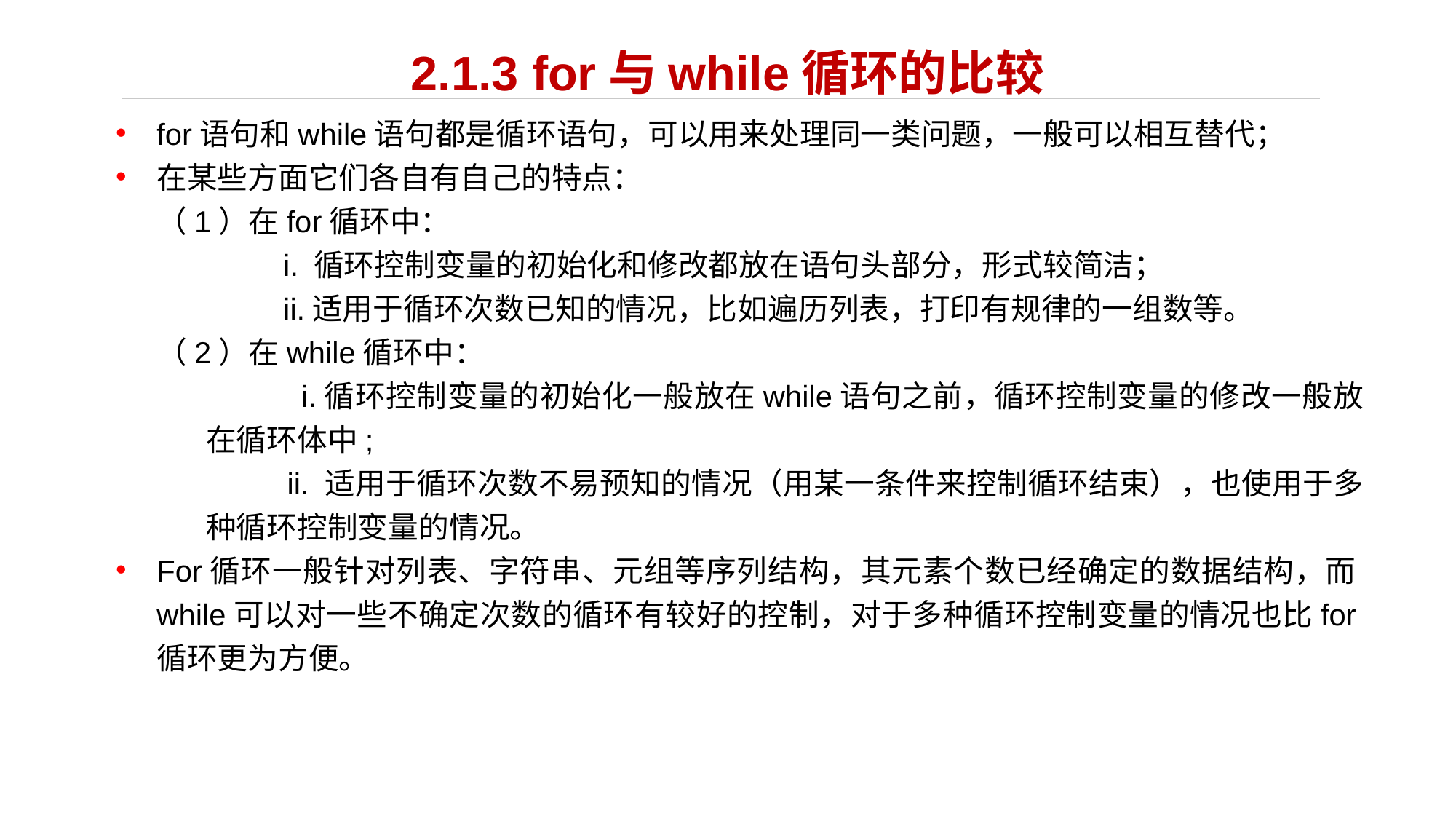

# 2.1.3 for与while循环的比较

for语句和while语句都是循环语句，可以用来处理同一类问题，一般可以相互替代；
在某些方面它们各自有自己的特点：
     （1）在for循环中：
                    i. 循环控制变量的初始化和修改都放在语句头部分，形式较简洁；
                    ii.适用于循环次数已知的情况，比如遍历列表，打印有规律的一组数等。
     （2）在while循环中：
                     i.循环控制变量的初始化一般放在while语句之前，循环控制变量的修改一般放在循环体中;
                    ii. 适用于循环次数不易预知的情况（用某一条件来控制循环结束），也使用于多种循环控制变量的情况。
For循环一般针对列表、字符串、元组等序列结构，其元素个数已经确定的数据结构，而while可以对一些不确定次数的循环有较好的控制，对于多种循环控制变量的情况也比for循环更为方便。